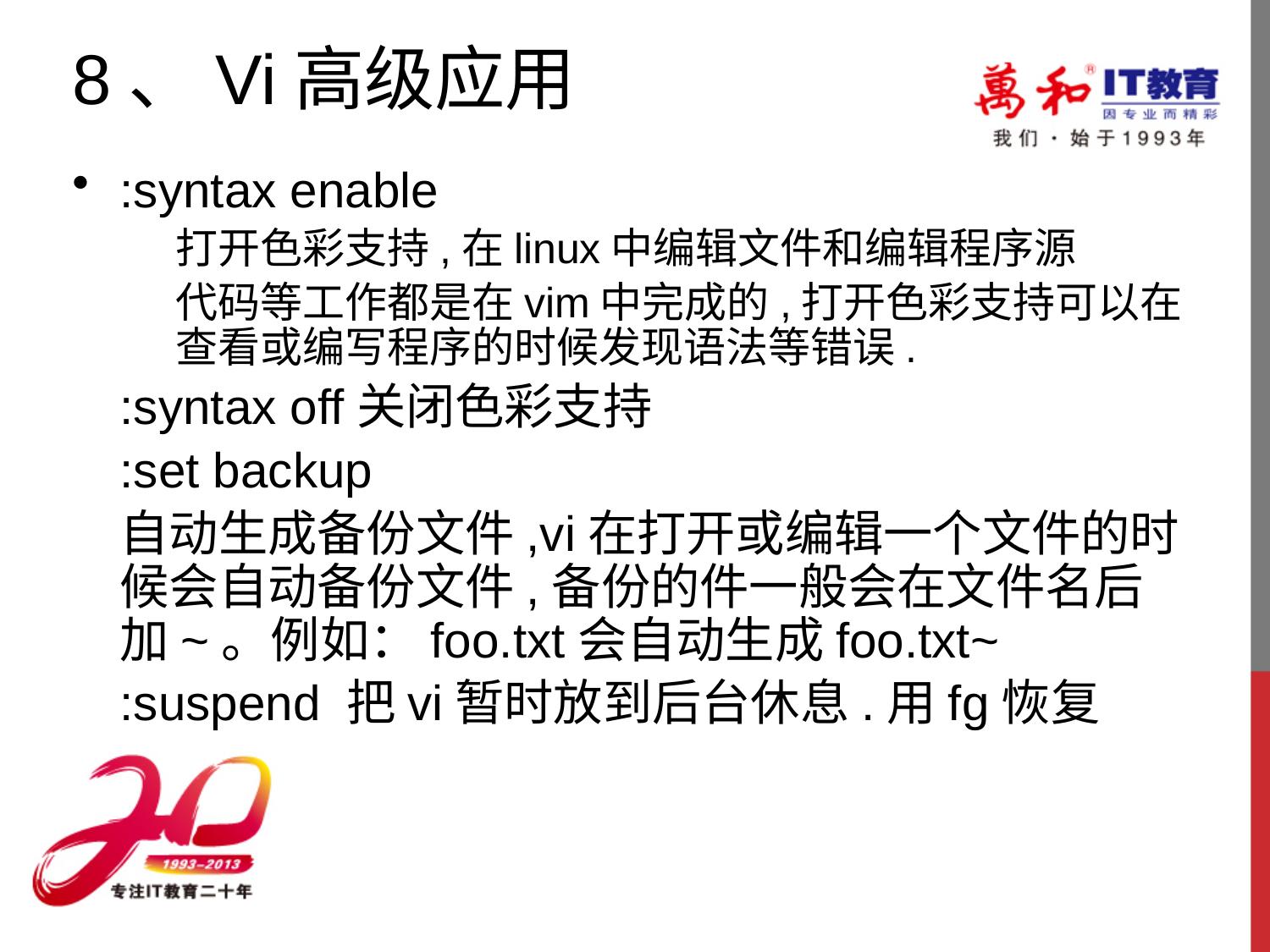

# 8、Vi高级应用
:syntax enable
	打开色彩支持,在linux中编辑文件和编辑程序源
	代码等工作都是在vim中完成的,打开色彩支持可以在查看或编写程序的时候发现语法等错误.
	:syntax off关闭色彩支持
	:set backup
	自动生成备份文件,vi在打开或编辑一个文件的时候会自动备份文件,备份的件一般会在文件名后加~。例如：foo.txt会自动生成foo.txt~
	:suspend 把vi暂时放到后台休息.用fg恢复